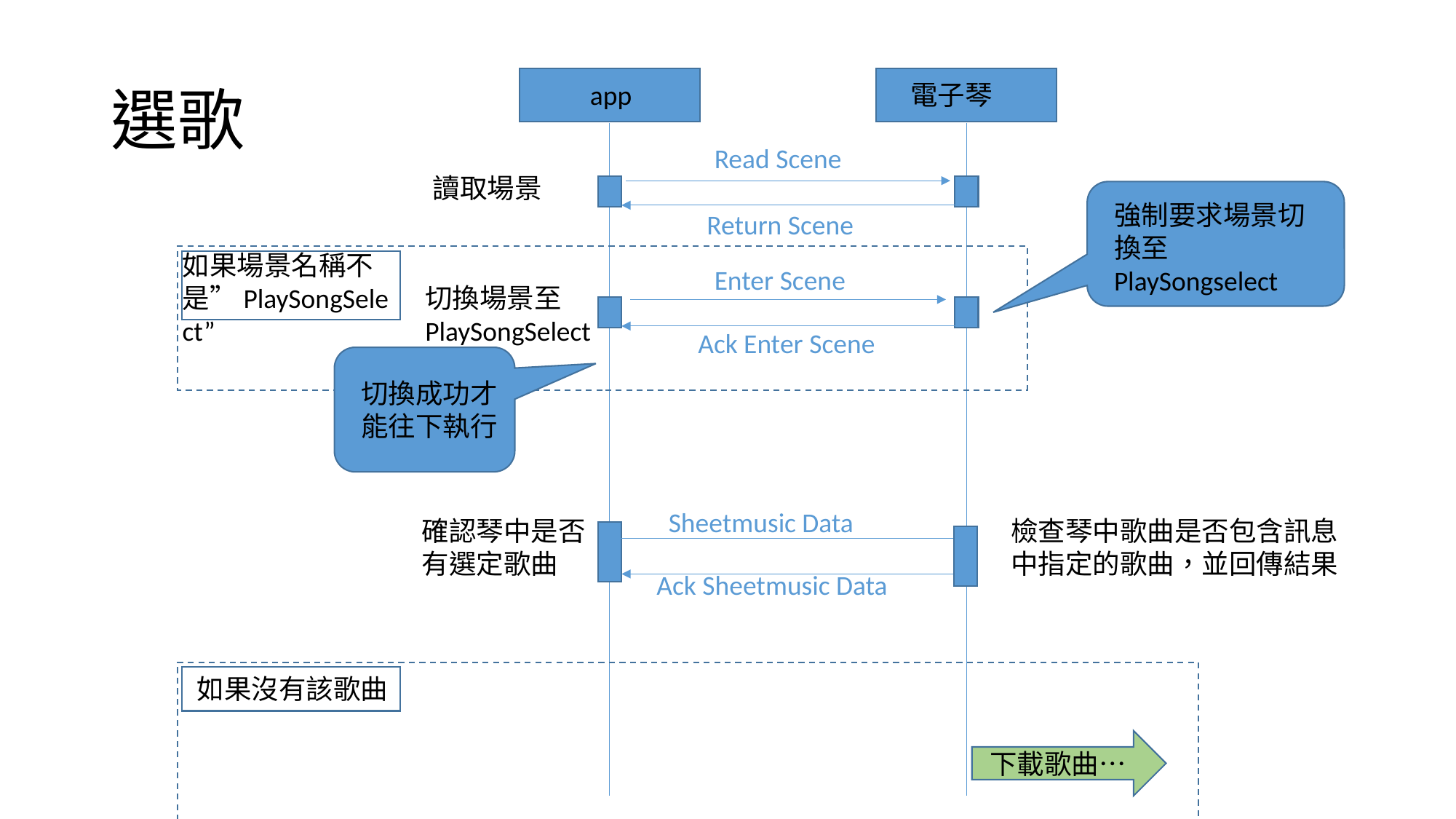

# 選歌

app
電子琴
Read Scene
讀取場景

強制要求場景切換至PlaySongselect
Return Scene
如果場景名稱不是”PlaySongSelect”

Enter Scene
切換場景至PlaySongSelect

Ack Enter Scene

切換成功才能往下執行
Sheetmusic Data
確認琴中是否有選定歌曲
檢查琴中歌曲是否包含訊息中指定的歌曲，並回傳結果

Ack Sheetmusic Data

如果沒有該歌曲

下載歌曲…